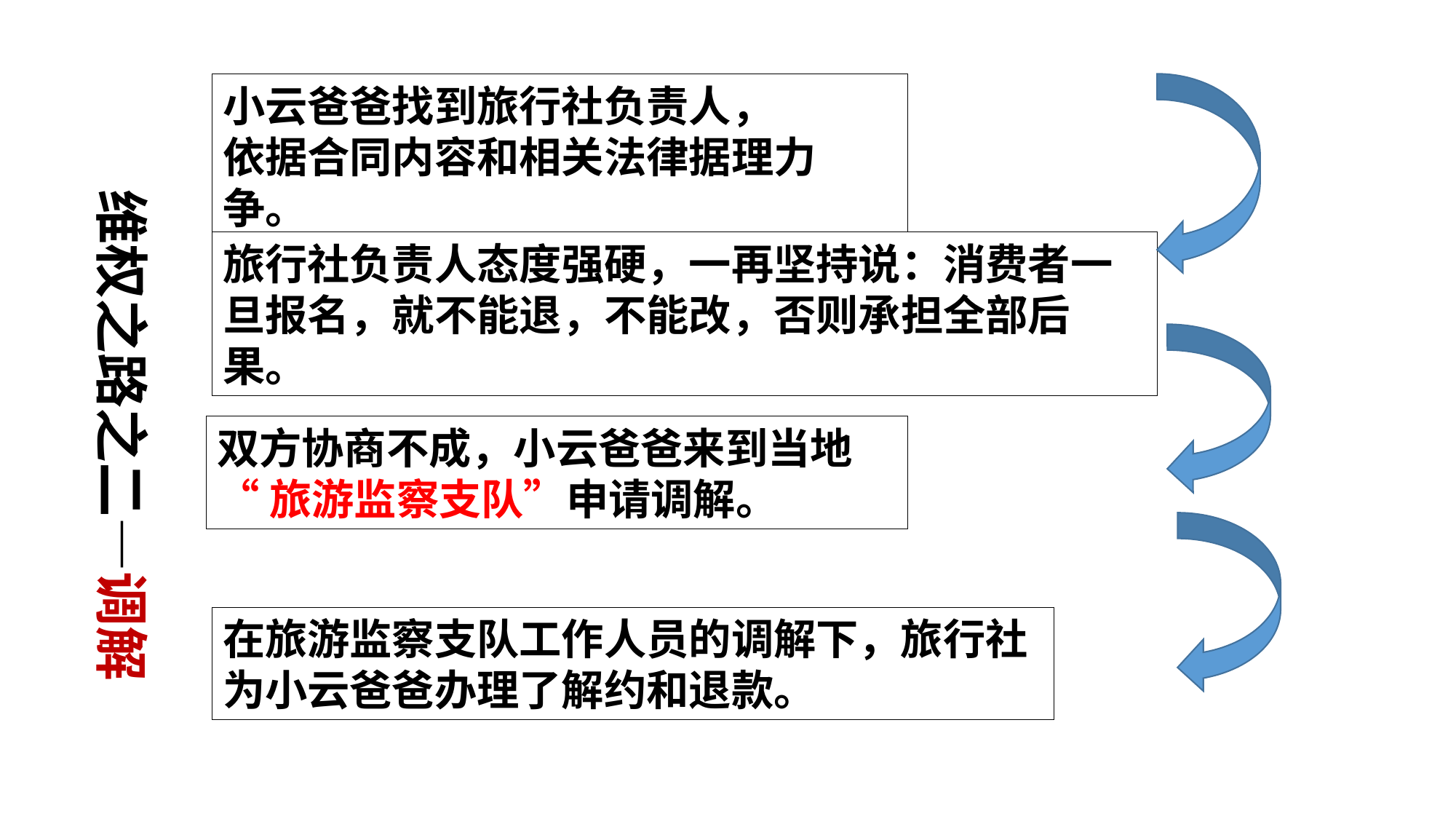

小云爸爸找到旅行社负责人，
依据合同内容和相关法律据理力争。

维权之路之二—调解
旅行社负责人态度强硬，一再坚持说：消费者一
旦报名，就不能退，不能改，否则承担全部后果。

双方协商不成，小云爸爸来到当地
“旅游监察支队”申请调解。

在旅游监察支队工作人员的调解下，旅行社
为小云爸爸办理了解约和退款。